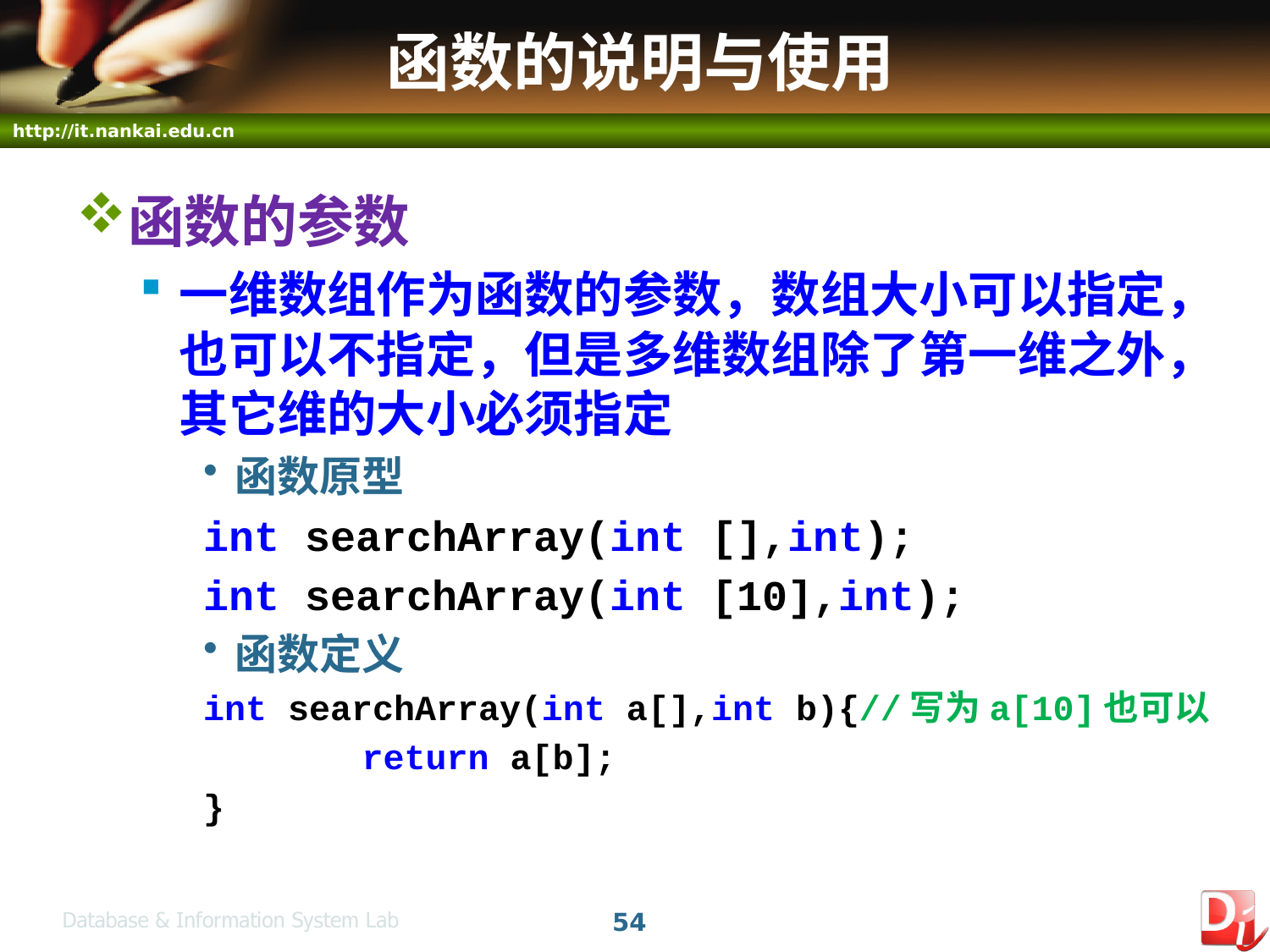

# 函数的说明与使用
函数的参数
一维数组作为函数的参数，数组大小可以指定，也可以不指定，但是多维数组除了第一维之外，其它维的大小必须指定
函数原型
int searchArray(int [],int);
int searchArray(int [10],int);
函数定义
int searchArray(int a[],int b){//写为a[10]也可以
		return a[b];
}
54
Database & Information System Lab